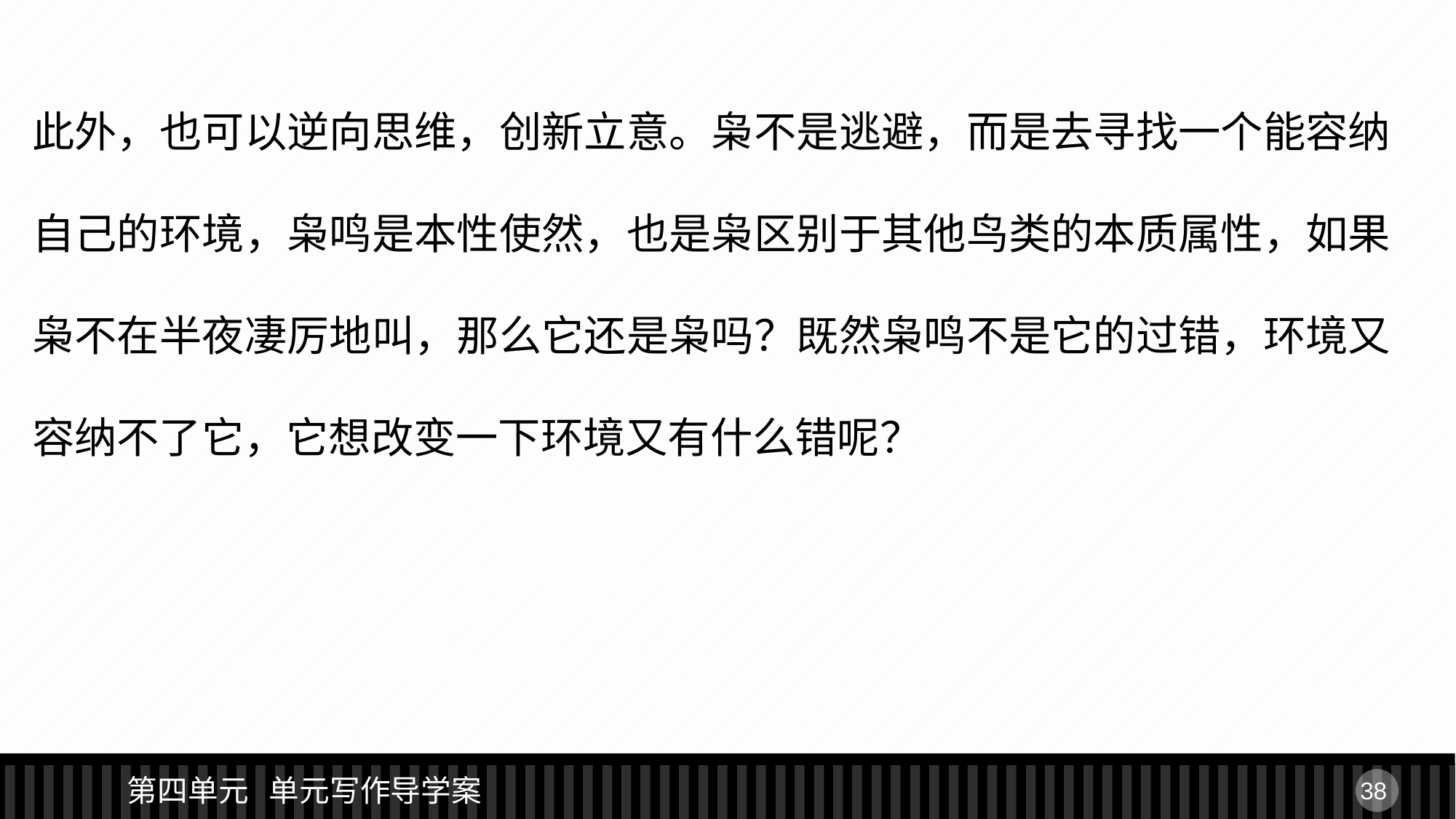

此外，也可以逆向思维，创新立意。枭不是逃避，而是去寻找一个能容纳自己的环境，枭鸣是本性使然，也是枭区别于其他鸟类的本质属性，如果枭不在半夜凄厉地叫，那么它还是枭吗？既然枭鸣不是它的过错，环境又容纳不了它，它想改变一下环境又有什么错呢？